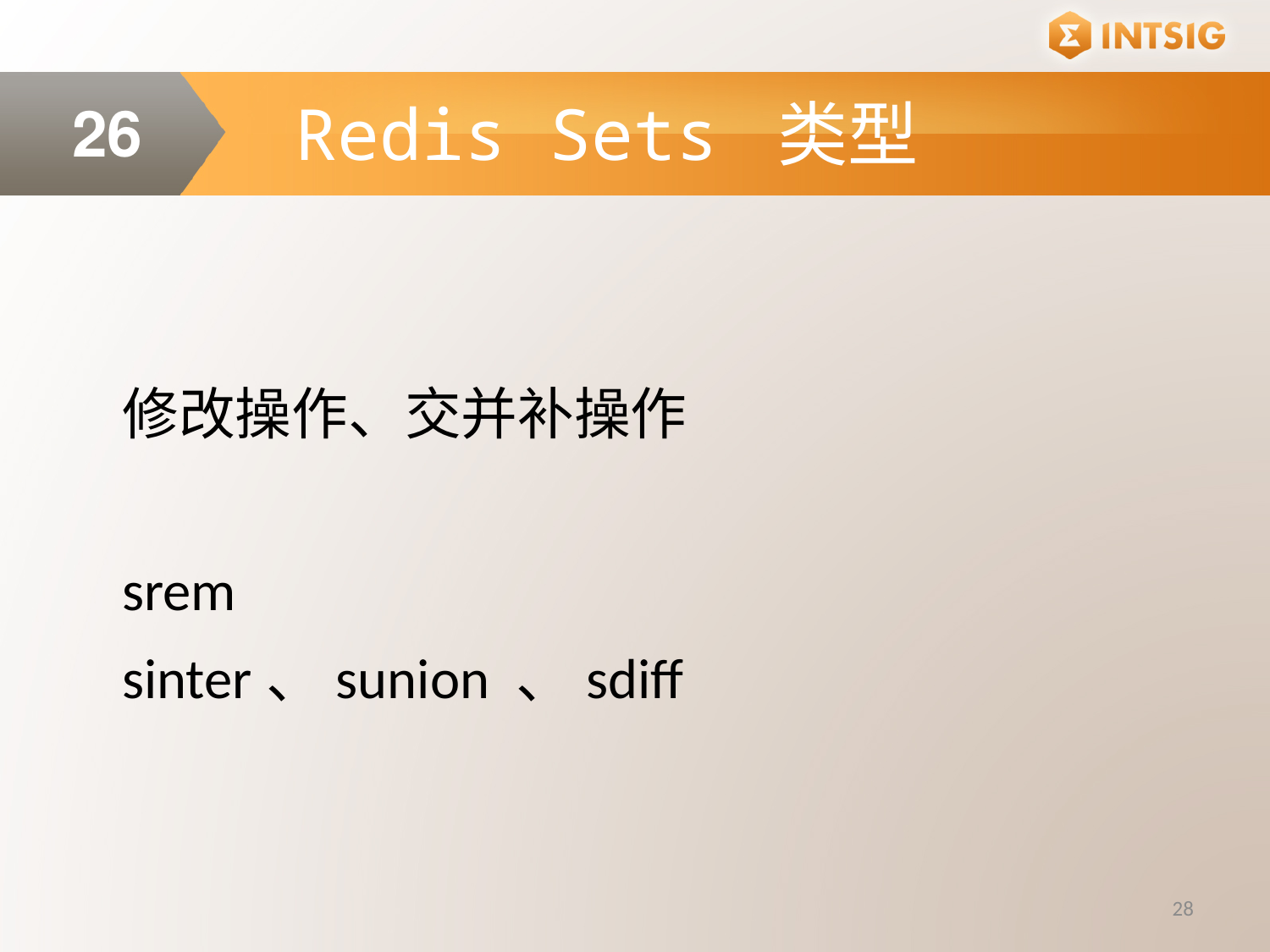

Redis Sets 类型
26
修改操作、交并补操作

srem
sinter、sunion 、sdiff
28